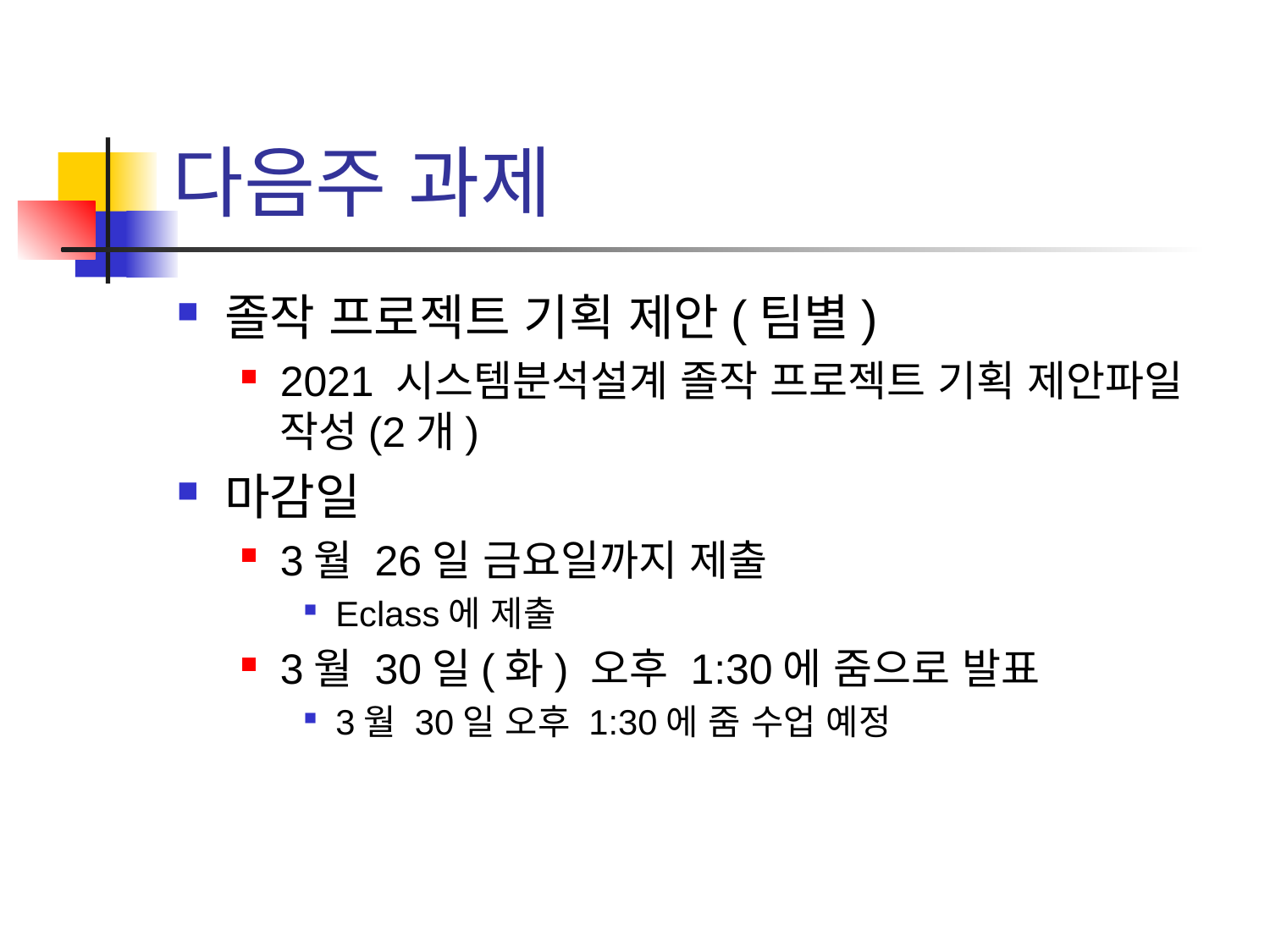

# 다음주 과제
졸작 프로젝트 기획 제안(팀별)
2021 시스템분석설계 졸작 프로젝트 기획 제안파일 작성(2개)
마감일
3월 26일 금요일까지 제출
Eclass에 제출
3월 30일(화) 오후 1:30에 줌으로 발표
3월 30일 오후 1:30에 줌 수업 예정